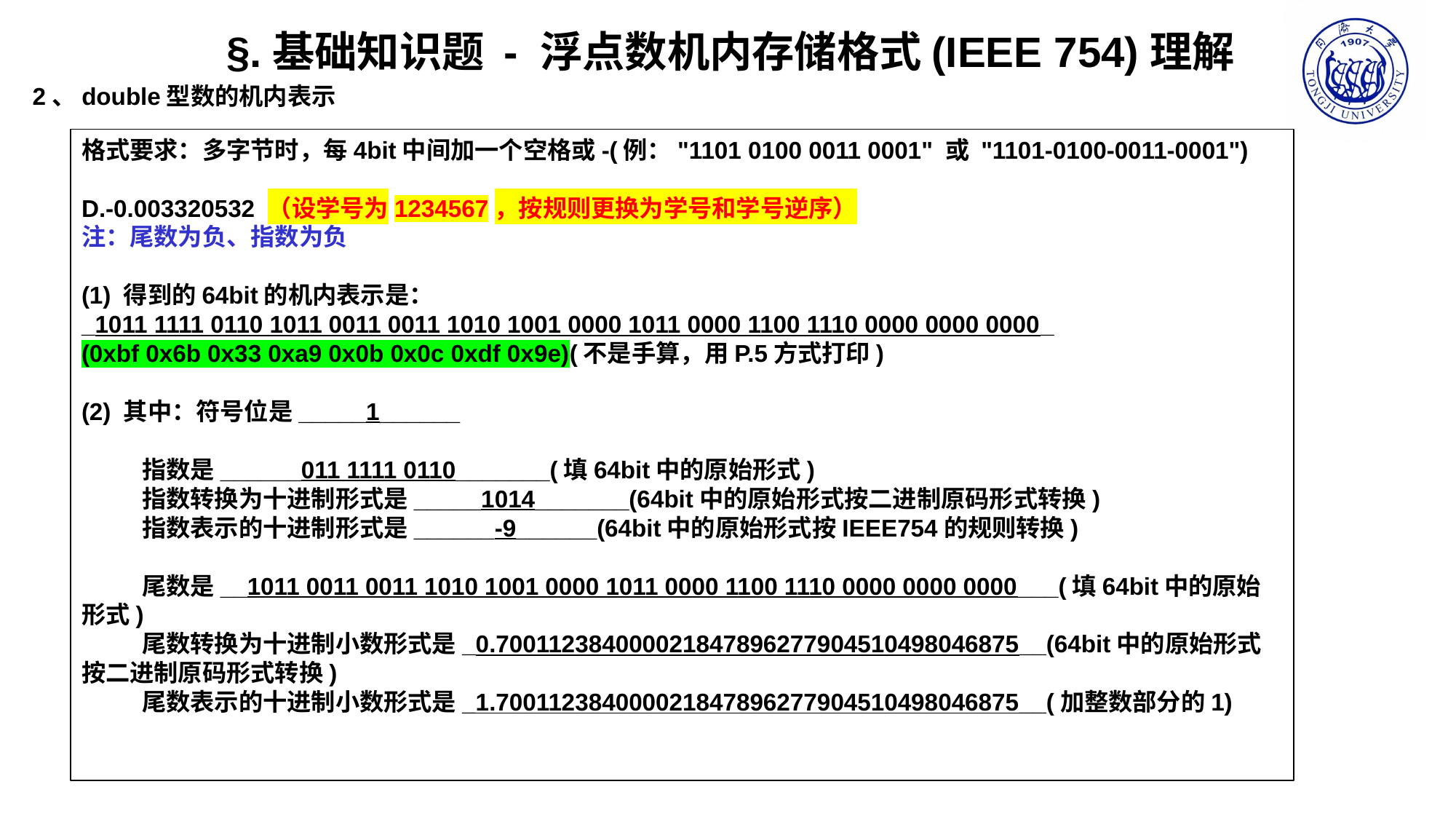

§.基础知识题 - 浮点数机内存储格式(IEEE 754)理解
2、double型数的机内表示
格式要求：多字节时，每4bit中间加一个空格或-(例："1101 0100 0011 0001" 或 "1101-0100-0011-0001")

D.-0.003320532 （设学号为1234567，按规则更换为学号和学号逆序）
注：尾数为负、指数为负

(1) 得到的64bit的机内表示是：
_1011 1111 0110 1011 0011 0011 1010 1001 0000 1011 0000 1100 1110 0000 0000 0000_
(0xbf 0x6b 0x33 0xa9 0x0b 0x0c 0xdf 0x9e)(不是手算，用P.5方式打印)

(2) 其中：符号位是_____1______

          指数是______011 1111 0110_______(填64bit中的原始形式)
          指数转换为十进制形式是_____1014_______(64bit中的原始形式按二进制原码形式转换)
          指数表示的十进制形式是______-9______(64bit中的原始形式按IEEE754的规则转换)

          尾数是__1011 0011 0011 1010 1001 0000 1011 0000 1100 1110 0000 0000 0000___(填64bit中的原始形式)
          尾数转换为十进制小数形式是_0.700112384000021847896277904510498046875__(64bit中的原始形式按二进制原码形式转换)
          尾数表示的十进制小数形式是_1.700112384000021847896277904510498046875__(加整数部分的1)